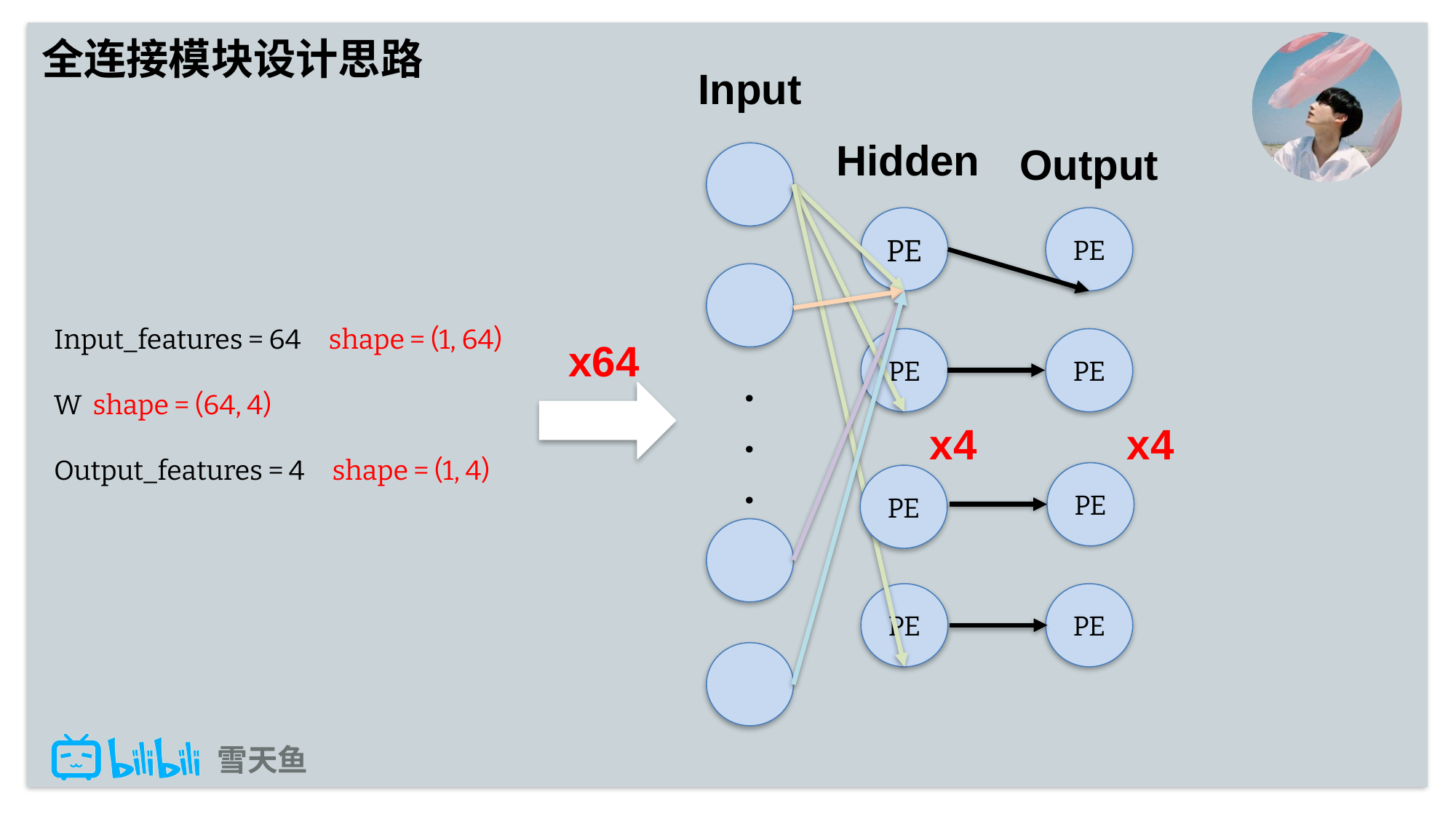

全连接模块设计思路
Input
Hidden
Output

PE
PE

Input_features = 64     shape = (1, 64)

W  shape = (64, 4)

Output_features = 4     shape = (1, 4)
x64
PE
PE
.
.
.

x4
x4
PE
PE

PE
PE